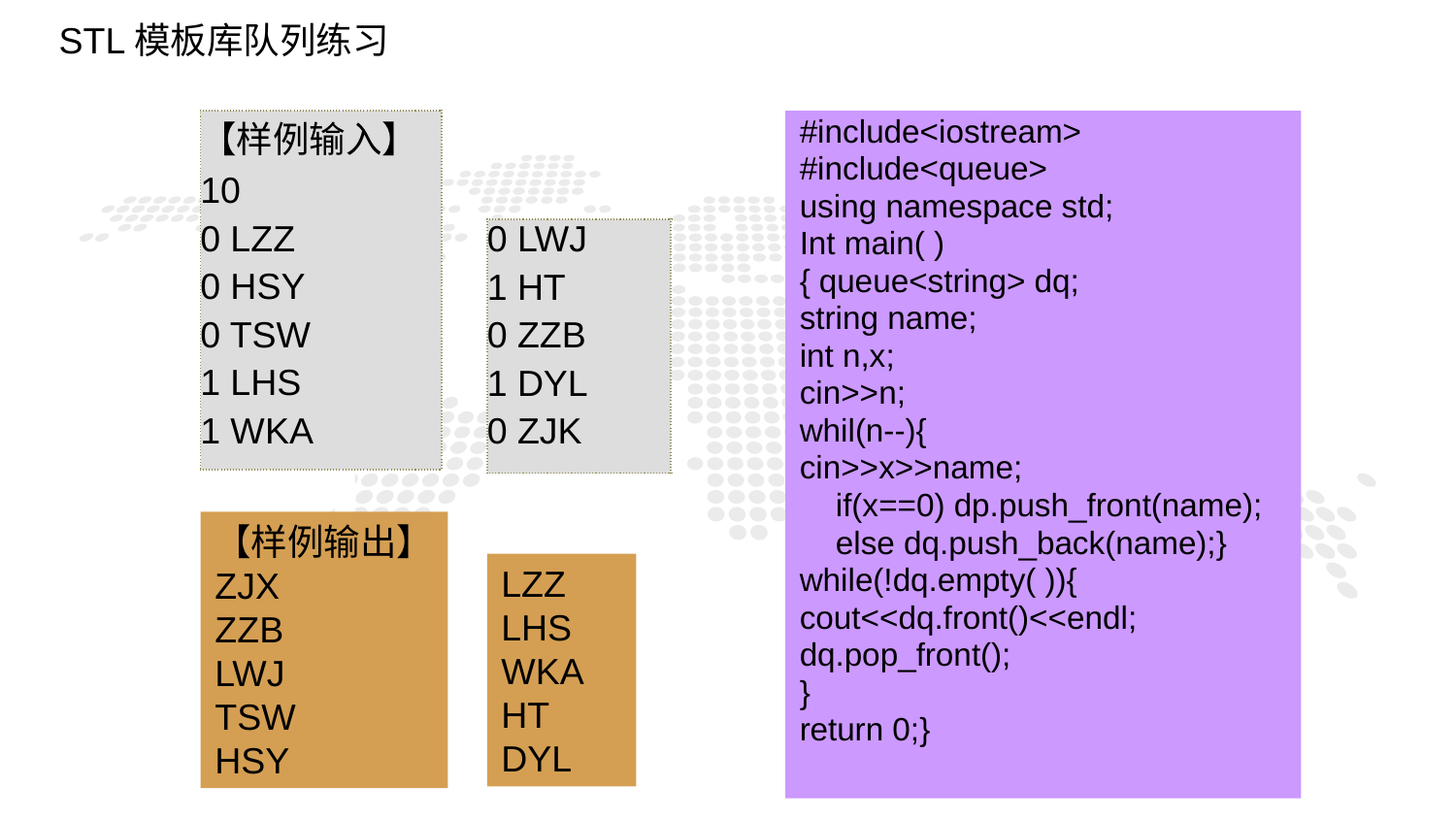

STL模板库队列练习
| 【样例输入】 10 0 LZZ 0 HSY 0 TSW 1 LHS 1 WKA |
| --- |
#include<iostream>
#include<queue>
using namespace std;
Int main( )
{ queue<string> dq;
string name;
int n,x;
cin>>n;
whil(n--){
cin>>x>>name;
    if(x==0) dp.push_front(name);
    else dq.push_back(name);}
while(!dq.empty( )){
cout<<dq.front()<<endl;
dq.pop_front();
}
return 0;}

| 0 LWJ 1 HT 0 ZZB 1 DYL 0 ZJK |
| --- |
1
【样例输出】
ZJX
ZZB
LWJ
TSW
HSY
LZZ
LHS
WKA
HT
DYL
PART  ONE